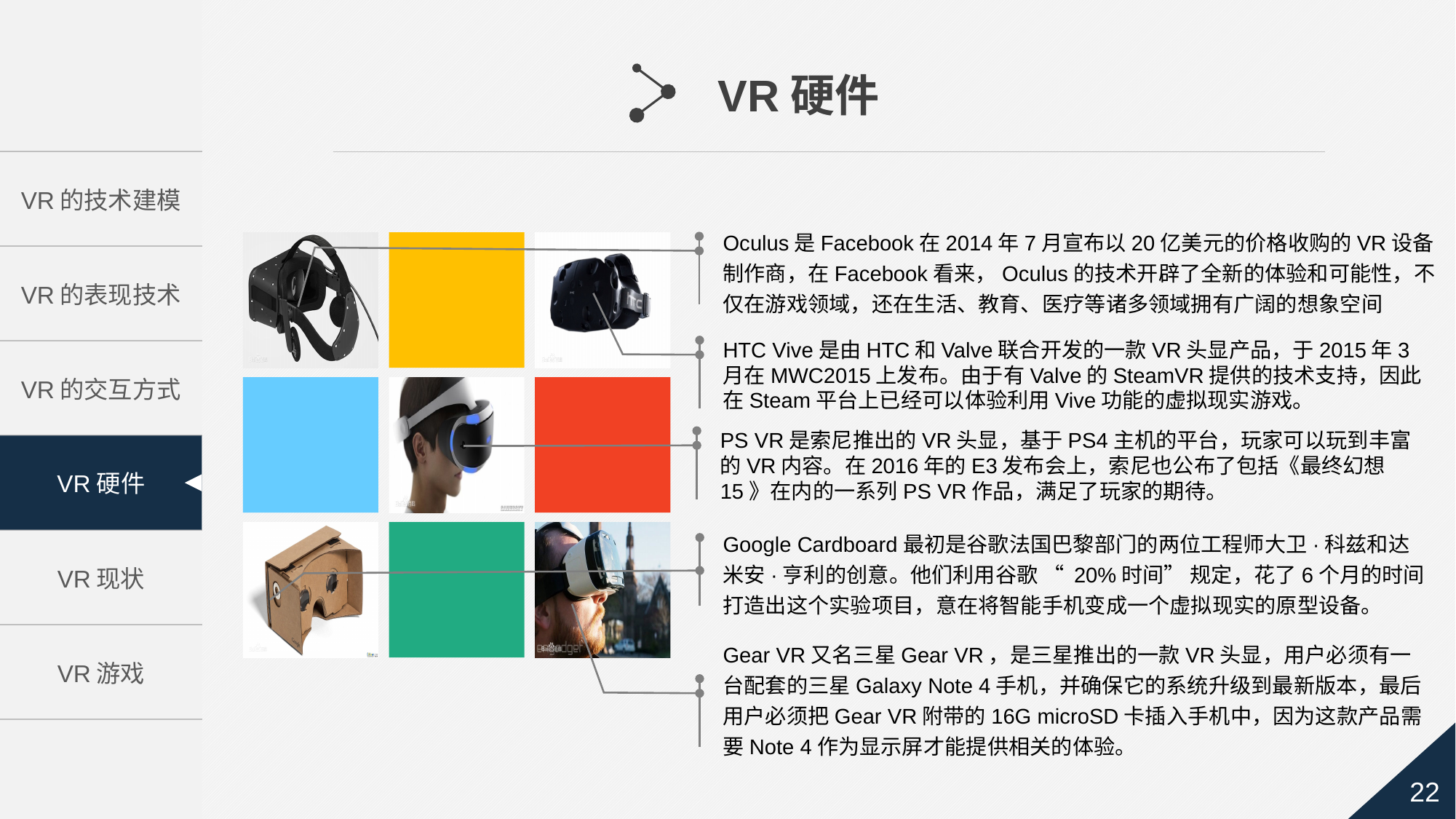

VR硬件

Oculus是Facebook在2014年7月宣布以20亿美元的价格收购的VR设备制作商，在Facebook看来，Oculus的技术开辟了全新的体验和可能性，不仅在游戏领域，还在生活、教育、医疗等诸多领域拥有广阔的想象空间
HTC Vive是由HTC和Valve联合开发的一款VR头显产品，于2015年3月在MWC2015上发布。由于有Valve的SteamVR提供的技术支持，因此在Steam平台上已经可以体验利用Vive功能的虚拟现实游戏。

PS VR是索尼推出的VR头显，基于PS4主机的平台，玩家可以玩到丰富的VR内容。在2016年的E3发布会上，索尼也公布了包括《最终幻想15》在内的一系列PS VR作品，满足了玩家的期待。

Google Cardboard最初是谷歌法国巴黎部门的两位工程师大卫·科兹和达米安·亨利的创意。他们利用谷歌 “ 20%时间” 规定，花了6个月的时间打造出这个实验项目，意在将智能手机变成一个虚拟现实的原型设备。
Gear VR又名三星Gear VR，是三星推出的一款VR头显，用户必须有一台配套的三星Galaxy Note 4手机，并确保它的系统升级到最新版本，最后用户必须把Gear VR附带的16G microSD卡插入手机中，因为这款产品需要Note 4作为显示屏才能提供相关的体验。